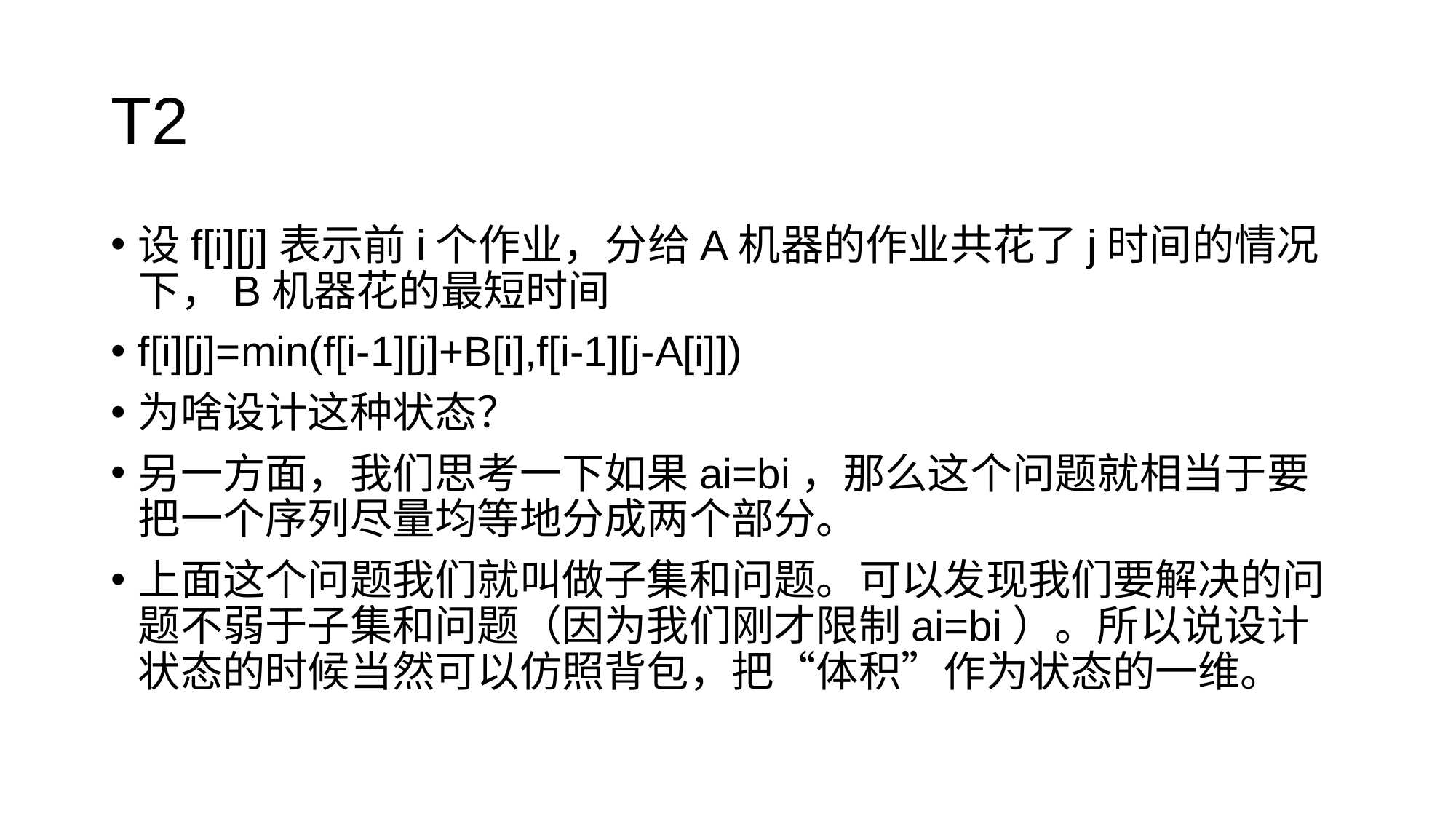

# T2
设f[i][j]表示前i个作业，分给A机器的作业共花了j时间的情况下，B机器花的最短时间
f[i][j]=min(f[i-1][j]+B[i],f[i-1][j-A[i]])
为啥设计这种状态？
另一方面，我们思考一下如果ai=bi，那么这个问题就相当于要把一个序列尽量均等地分成两个部分。
上面这个问题我们就叫做子集和问题。可以发现我们要解决的问题不弱于子集和问题（因为我们刚才限制ai=bi）。所以说设计状态的时候当然可以仿照背包，把“体积”作为状态的一维。